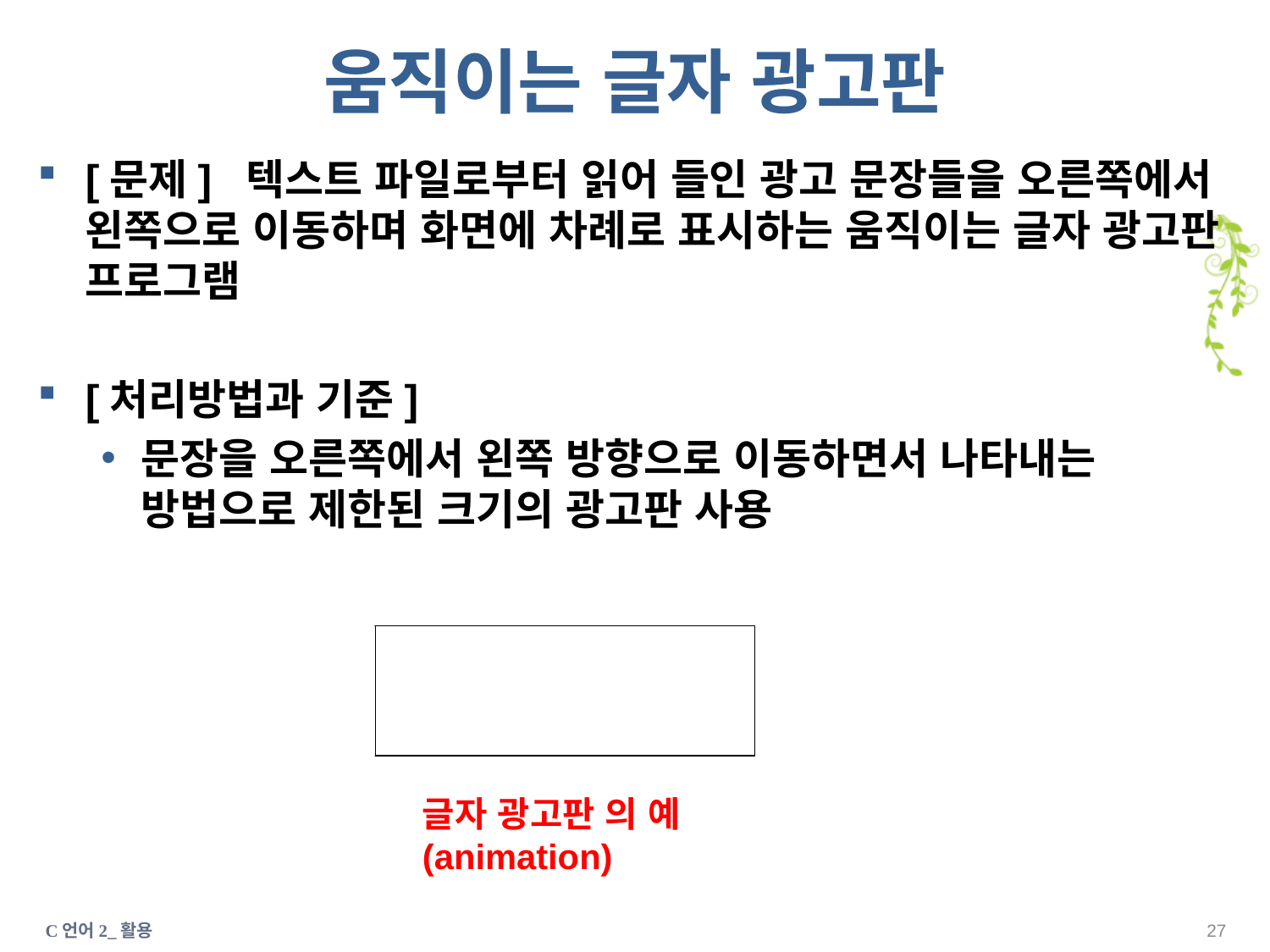

# 움직이는 글자 광고판
[문제]  텍스트 파일로부터 읽어 들인 광고 문장들을 오른쪽에서 왼쪽으로 이동하며 화면에 차례로 표시하는 움직이는 글자 광고판 프로그램

[처리방법과 기준]
문장을 오른쪽에서 왼쪽 방향으로 이동하면서 나타내는 방법으로 제한된 크기의 광고판 사용

지하철 광고 문의는 02-934-0114
글자 광고판 의 예 (animation)
C언어2_활용
27